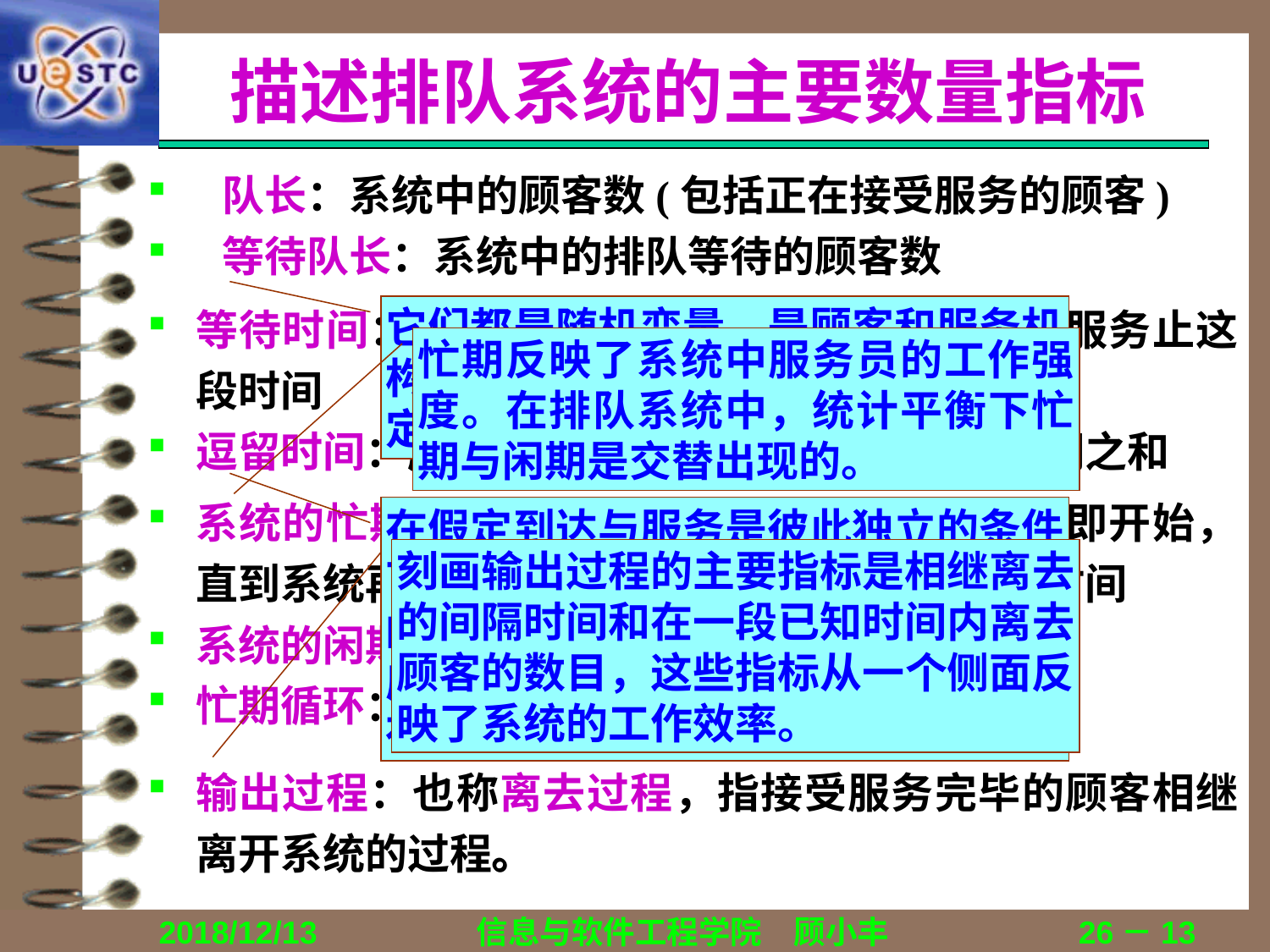

# 描述排队系统的主要数量指标
队长：系统中的顾客数(包括正在接受服务的顾客)
等待队长：系统中的排队等待的顾客数
等待时间：顾客进入系统的时刻起到开始接受服务止这段时间
逗留时间：顾客在系统中的等待时间与服务时间之和
它们都是随机变量，是顾客和服务机构双方都十分关心的数量指标，应确定它们的分布及有关矩。
忙期反映了系统中服务员的工作强度。在排队系统中，统计平衡下忙期与闲期是交替出现的。
系统的忙期：从顾客到达空闲的系统，服务立即开始，直到系统再次变为空闲的这段系统连续繁忙的时间
系统的闲期：系统连续保持空闲的时间
忙期循环：相邻两次忙期开始的时间间隔
在假定到达与服务是彼此独立的条件下，等待时间与服务时间是相互独立的。它们是顾客最关心的数量指标，应用中关心的是统计平衡下它们的分布及期望值。
刻画输出过程的主要指标是相继离去的间隔时间和在一段已知时间内离去顾客的数目，这些指标从一个侧面反映了系统的工作效率。
输出过程：也称离去过程，指接受服务完毕的顾客相继离开系统的过程。
。
2018/12/13
信息与软件工程学院　顾小丰
26－13